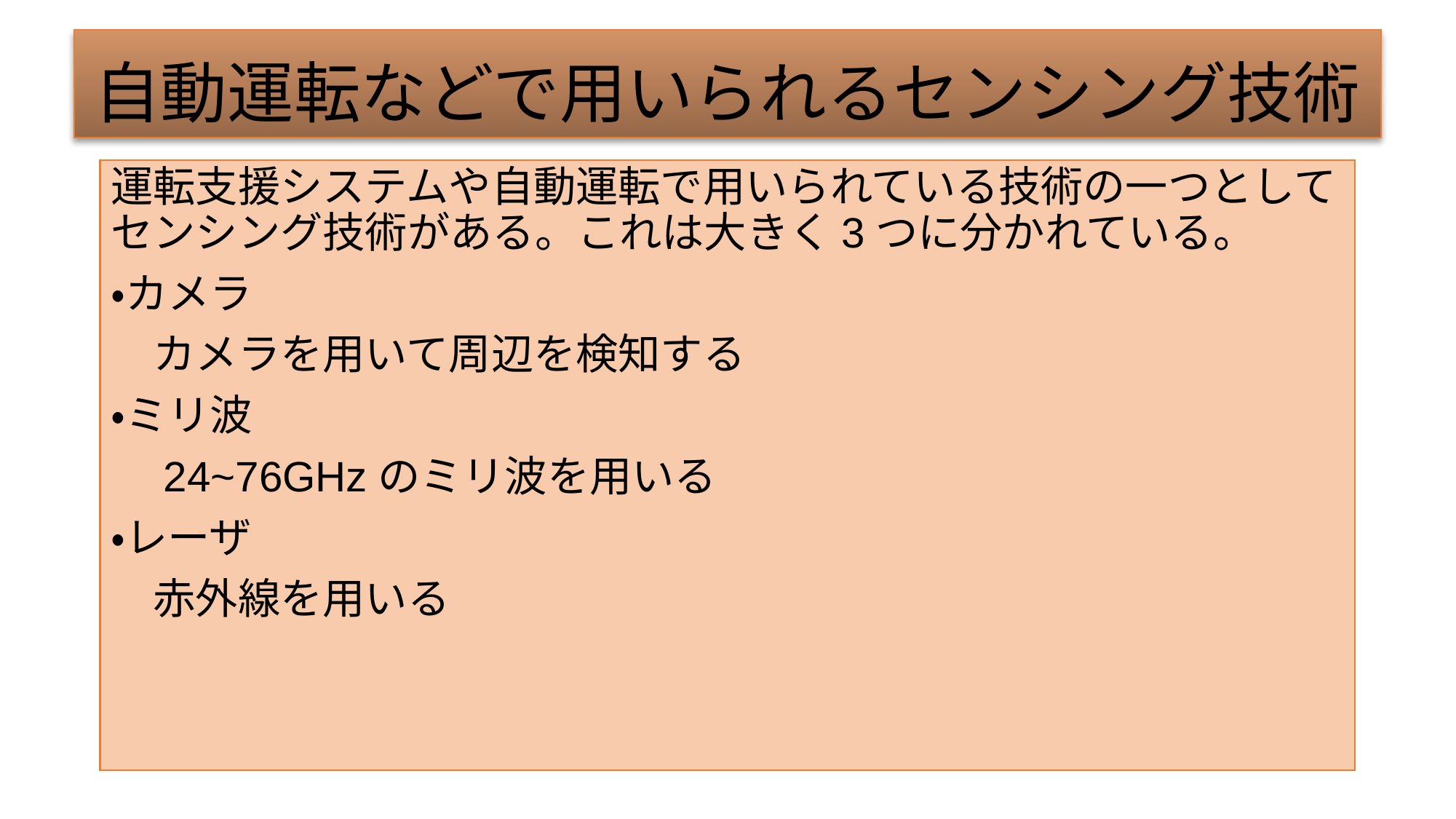

# 自動運転などで用いられるセンシング技術
運転支援システムや自動運転で用いられている技術の一つとしてセンシング技術がある。これは大きく3つに分かれている。
・カメラ
　カメラを用いて周辺を検知する
・ミリ波
　24~76GHzのミリ波を用いる
・レーザ
　赤外線を用いる